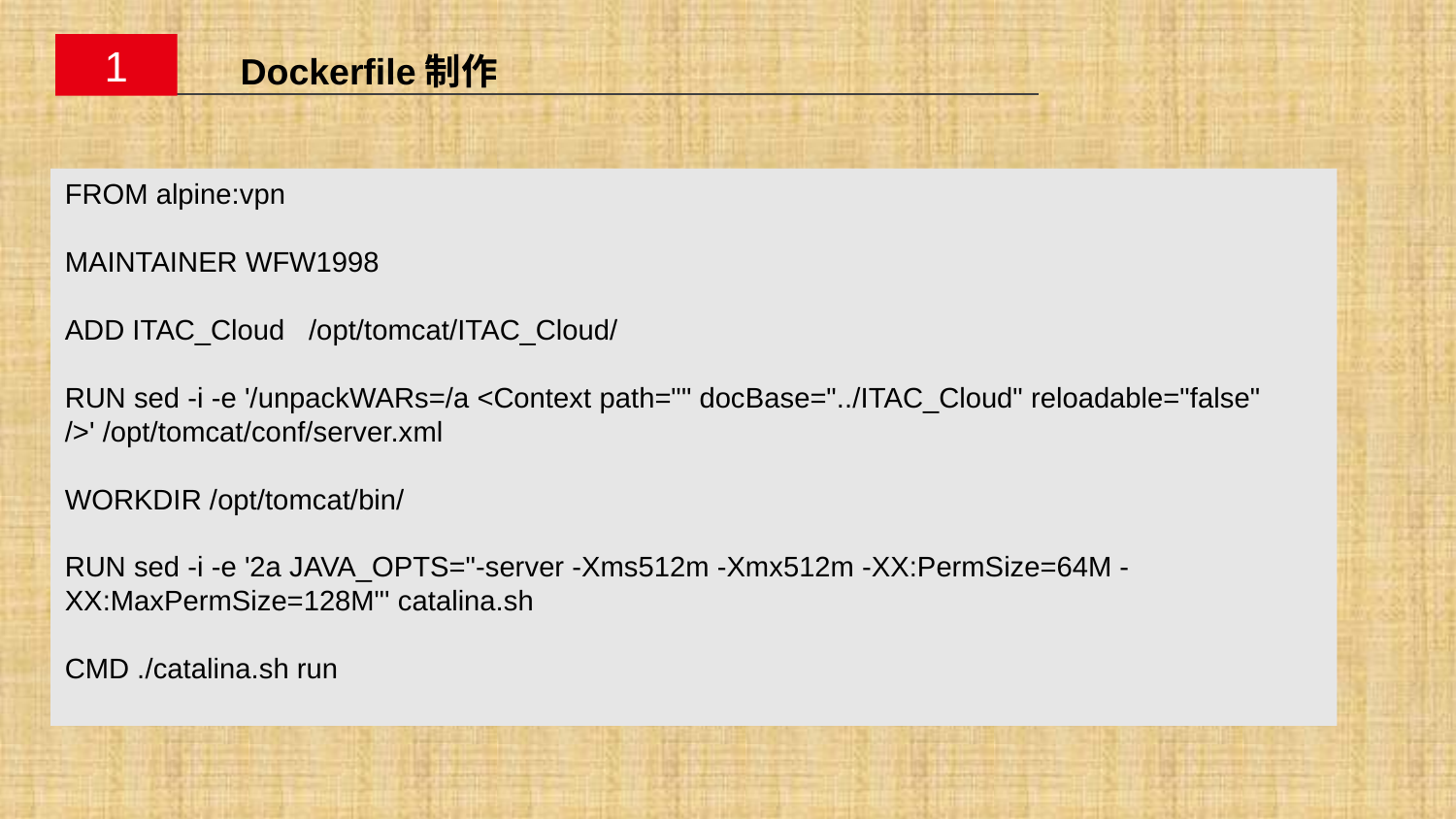

1
Dockerfile制作
FROM alpine:vpn

MAINTAINER WFW1998

ADD ITAC_Cloud   /opt/tomcat/ITAC_Cloud/

RUN sed -i -e '/unpackWARs=/a <Context path="" docBase="../ITAC_Cloud" reloadable="false" />' /opt/tomcat/conf/server.xml

WORKDIR /opt/tomcat/bin/

RUN sed -i -e '2a JAVA_OPTS="-server -Xms512m -Xmx512m -XX:PermSize=64M -XX:MaxPermSize=128M"' catalina.sh

CMD ./catalina.sh run